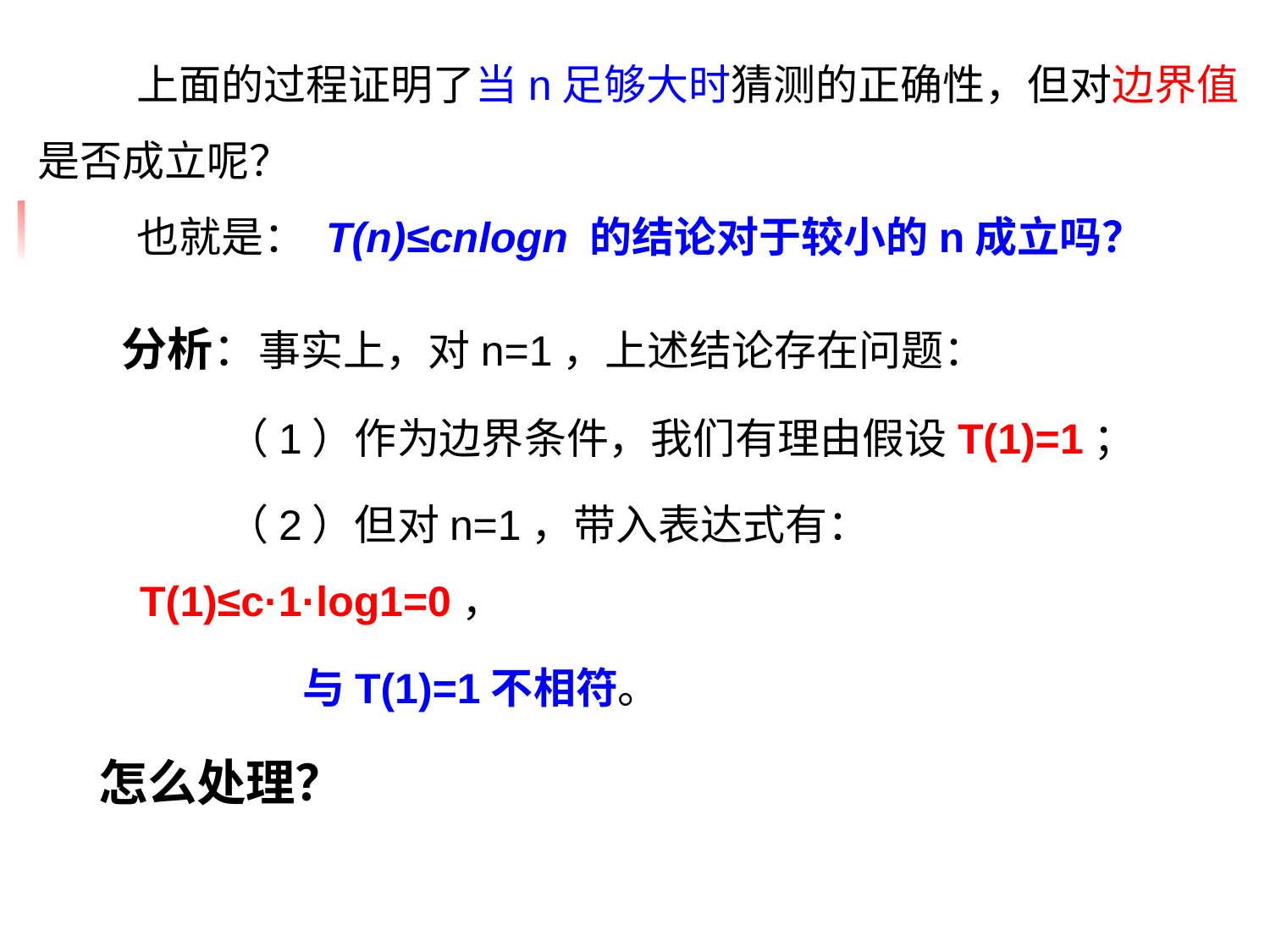

上面的过程证明了当n足够大时猜测的正确性，但对边界值是否成立呢？
也就是： T(n)≤cnlogn 的结论对于较小的n成立吗？
       分析：事实上，对n=1，上述结论存在问题：
        （1）作为边界条件，我们有理由假设T(1)=1；
        （2）但对n=1，带入表达式有：T(1)≤c·1·log1=0，
                与T(1)=1不相符。
怎么处理？